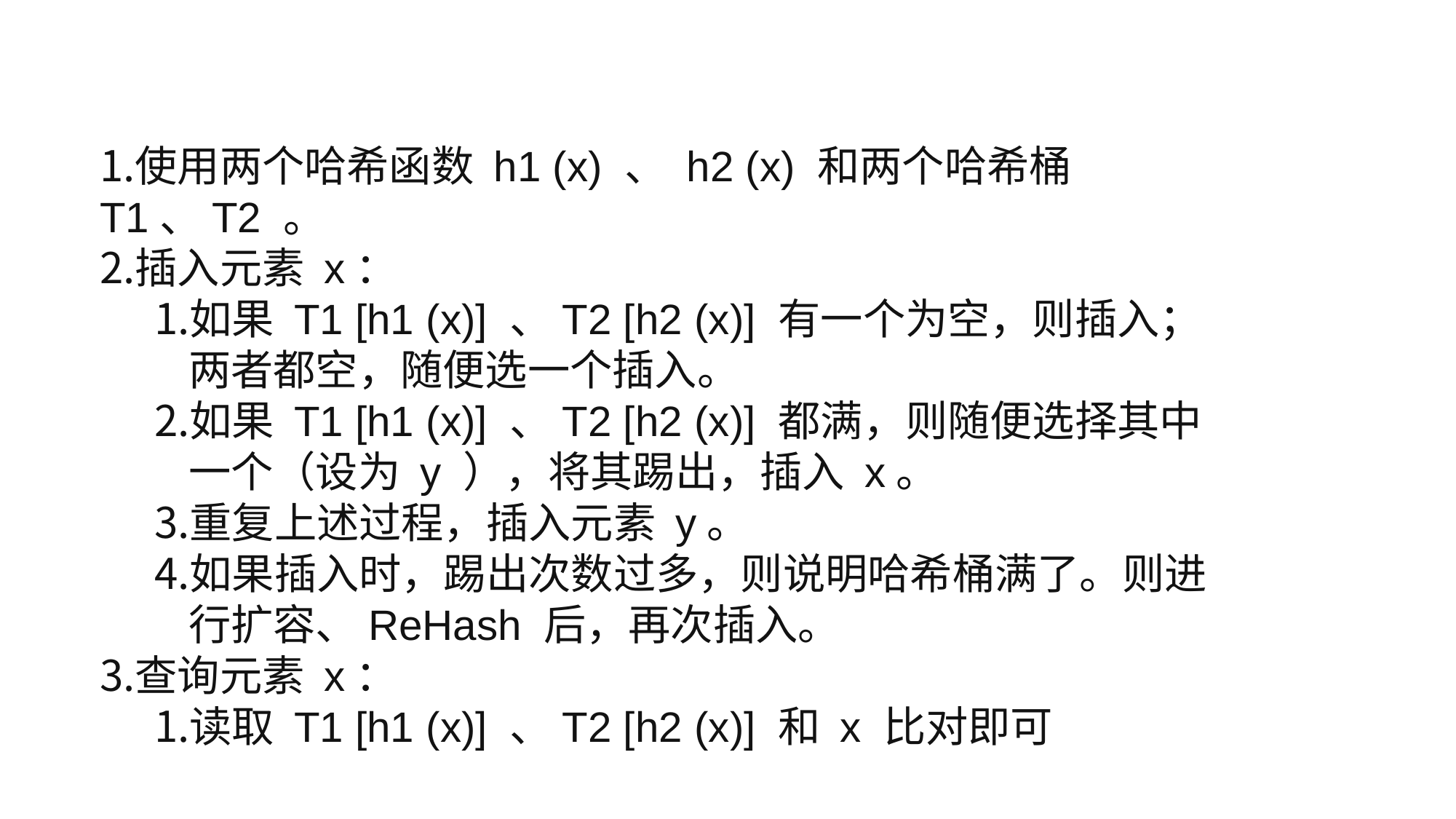

使用两个哈希函数 h1 (x) 、 h2 (x) 和两个哈希桶 T1、T2 。
插入元素 x：
如果 T1 [h1 (x)] 、T2 [h2 (x)] 有一个为空，则插入；两者都空，随便选一个插入。
如果 T1 [h1 (x)] 、T2 [h2 (x)] 都满，则随便选择其中一个（设为 y ），将其踢出，插入 x。
重复上述过程，插入元素 y。
如果插入时，踢出次数过多，则说明哈希桶满了。则进行扩容、ReHash 后，再次插入。
查询元素 x：
读取 T1 [h1 (x)] 、T2 [h2 (x)] 和 x 比对即可